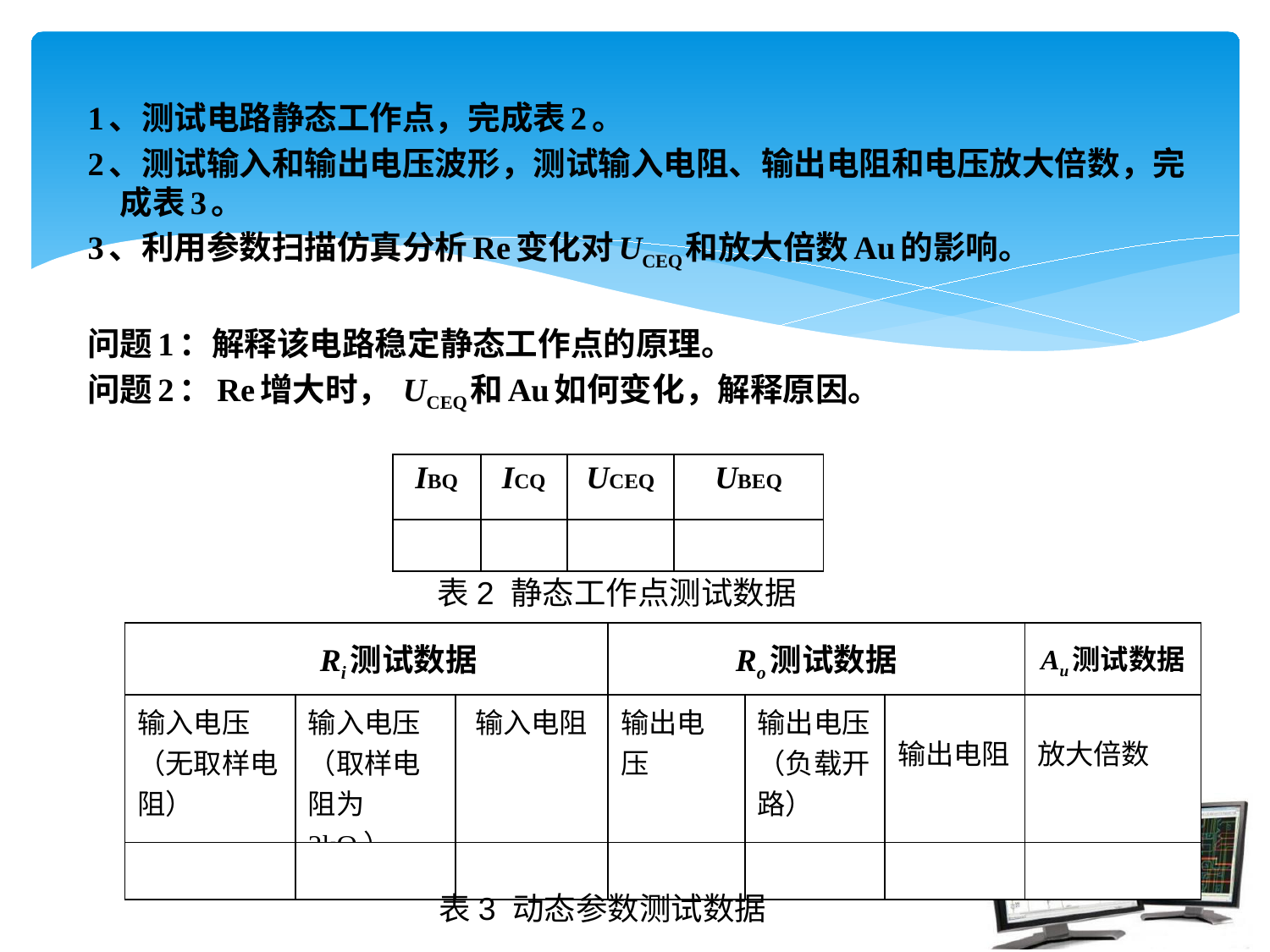

1、测试电路静态工作点，完成表2。
2、测试输入和输出电压波形，测试输入电阻、输出电阻和电压放大倍数，完成表3。
3、利用参数扫描仿真分析Re变化对UCEQ和放大倍数Au的影响。

问题1：解释该电路稳定静态工作点的原理。
问题2：Re增大时， UCEQ和Au如何变化，解释原因。
| IBQ | ICQ | UCEQ | UBEQ |
| --- | --- | --- | --- |
|  |  |  |  |
表2 静态工作点测试数据
| Ri测试数据 |  |  | Ro测试数据 |  |  | Au测试数据 |
| --- | --- | --- | --- | --- | --- | --- |
| 输入电压（无取样电阻） | 输入电压（取样电阻为2kΩ） | 输入电阻 | 输出电压 | 输出电压（负载开路） | 输出电阻 | 放大倍数 |
|  |  |  |  |  |  |  |
表3 动态参数测试数据